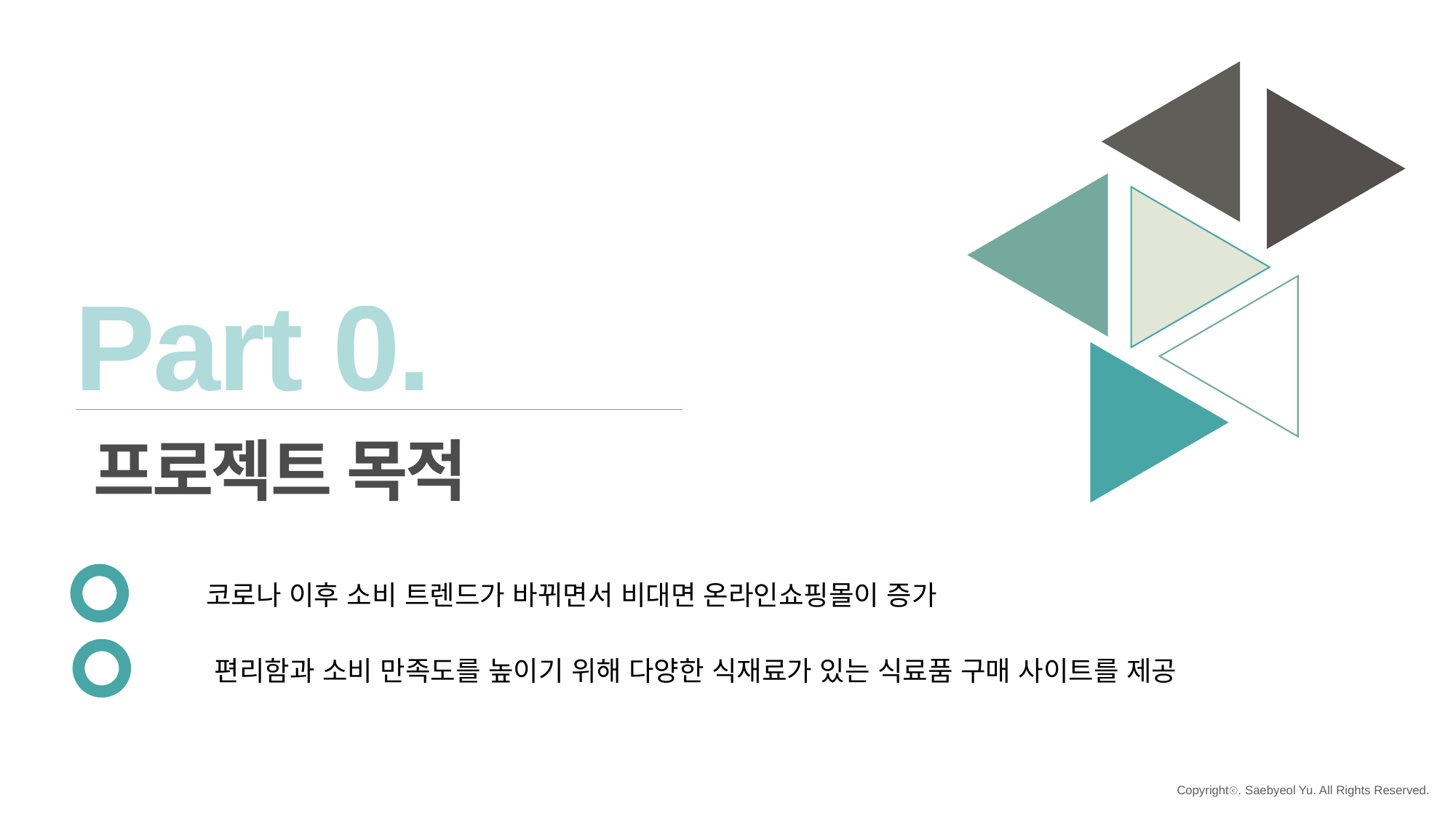

Part 0.
프로젝트 목적 분배

0 코로나 이후 소비 트렌드가 바뀌면서 비대면 온라인쇼핑몰이 증가 00

0 편리함과 소비 만족도를 높이기 위해 다양한 식재료가 있는 식료품 구매 사이트를 제공 00